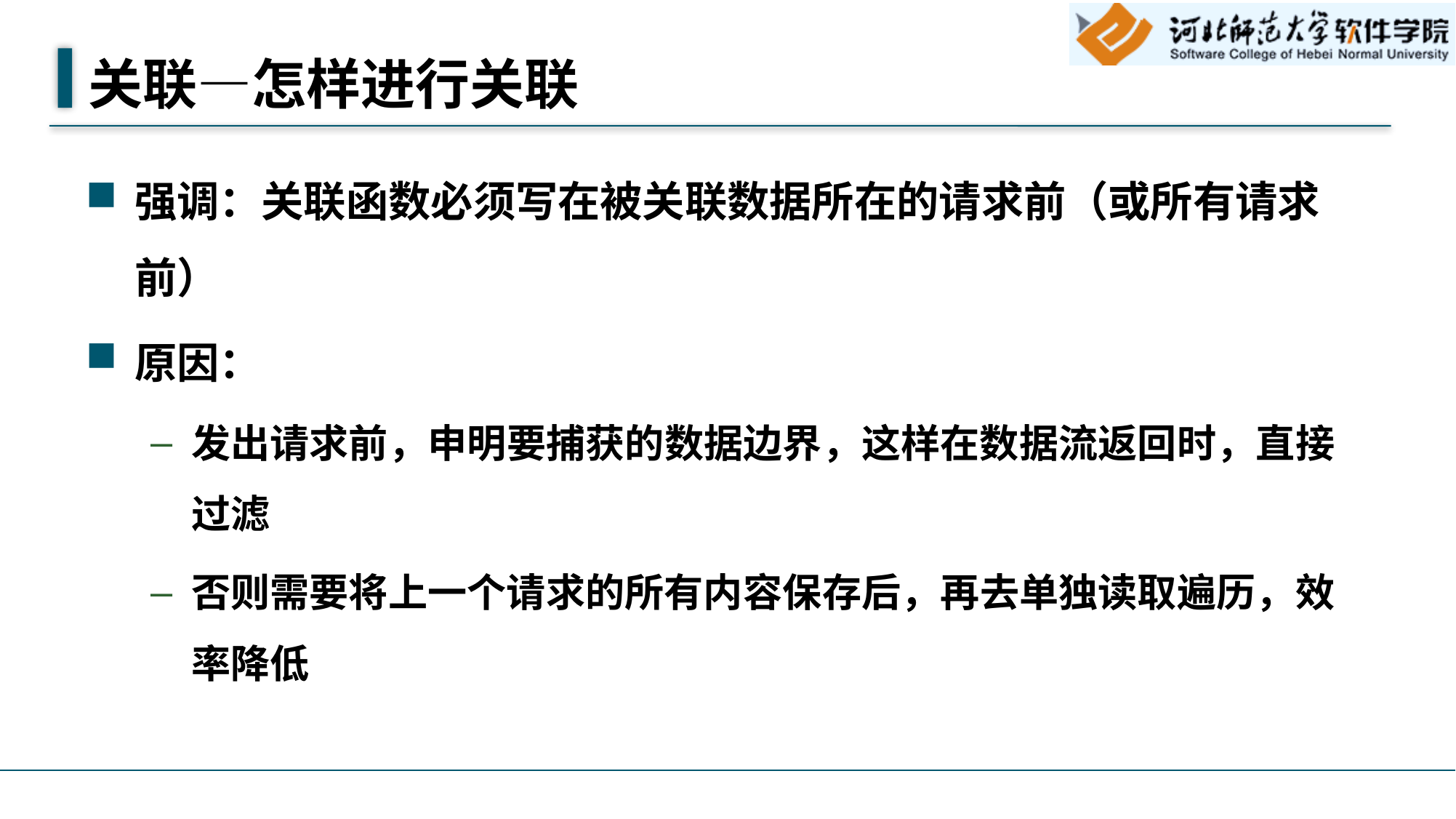

# 关联—怎样进行关联
强调：关联函数必须写在被关联数据所在的请求前（或所有请求前）
原因：
发出请求前，申明要捕获的数据边界，这样在数据流返回时，直接过滤
否则需要将上一个请求的所有内容保存后，再去单独读取遍历，效率降低